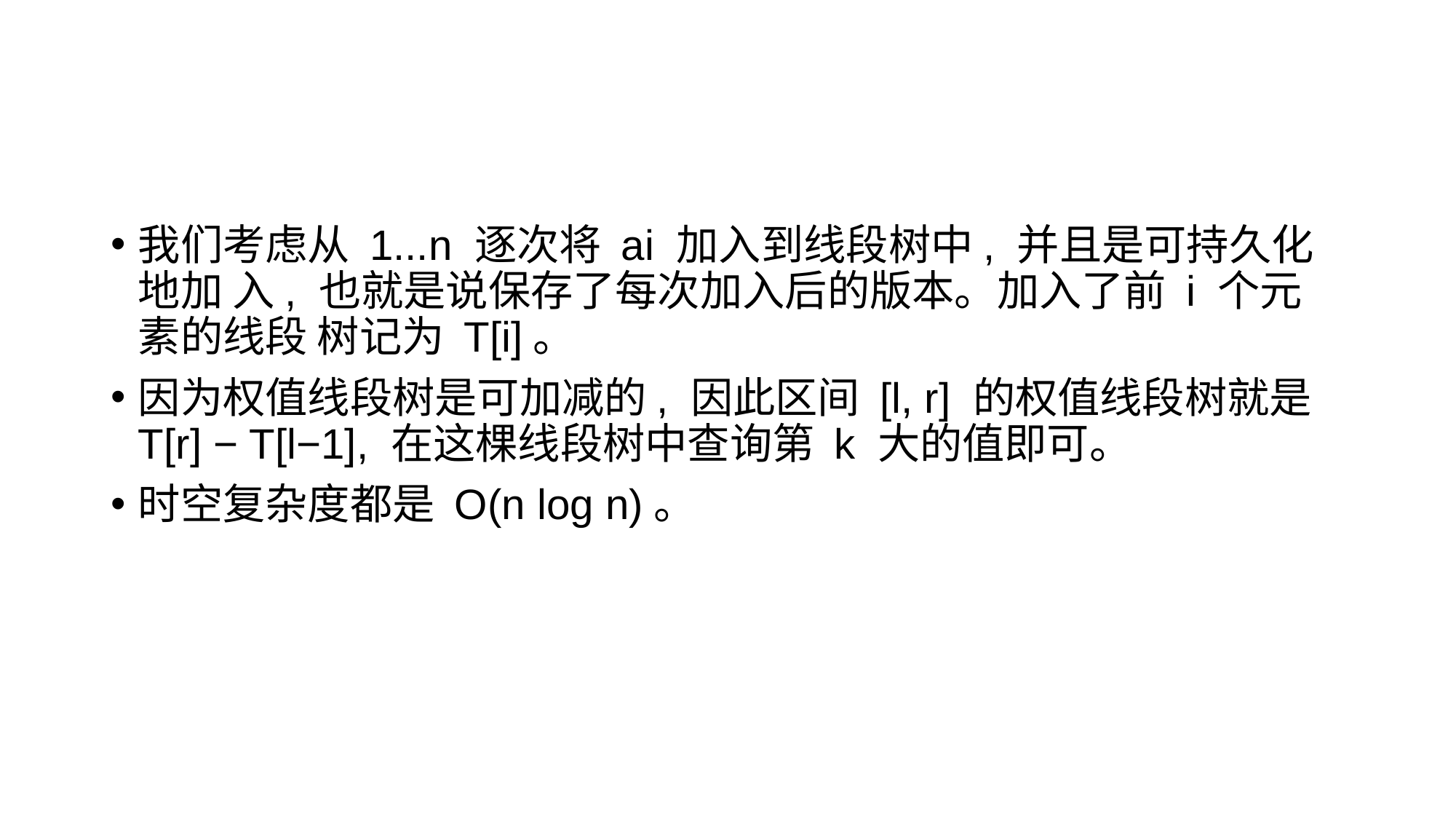

#
我们考虑从 1...n 逐次将 ai 加入到线段树中, 并且是可持久化地加 入, 也就是说保存了每次加入后的版本。加入了前 i 个元素的线段 树记为 T[i]。
因为权值线段树是可加减的, 因此区间 [l, r] 的权值线段树就是 T[r] − T[l−1], 在这棵线段树中查询第 k 大的值即可。
时空复杂度都是 O(n log n)。